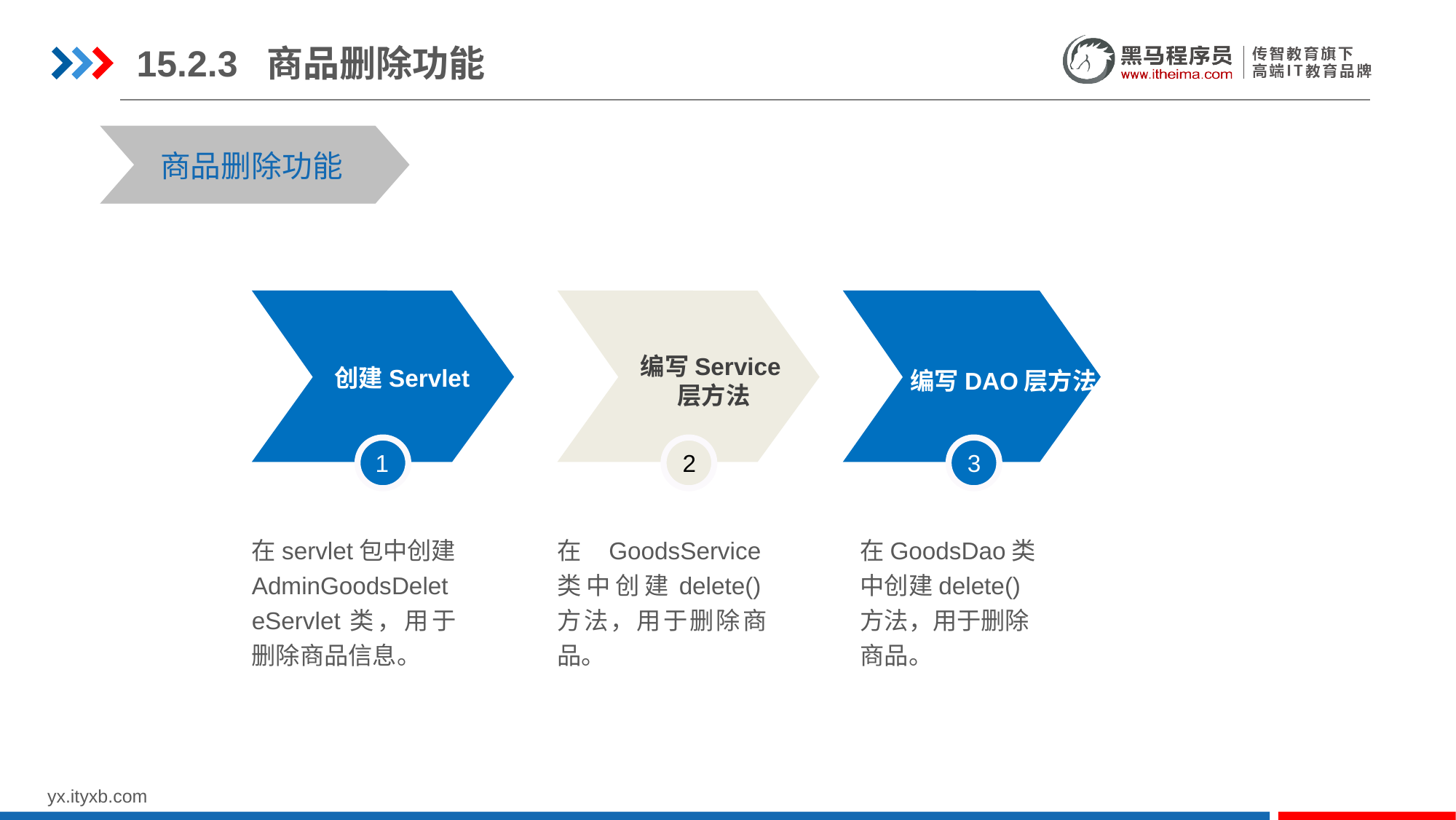

15.2.3  商品删除功能

商品删除功能

创建Servlet

编写Service层方法

编写DAO层方法

1

2

3
在servlet包中创建AdminGoodsDeleteServlet类，用于删除商品信息。
在GoodsService类中创建delete()方法，用于删除商品。
在GoodsDao类中创建delete()方法，用于删除商品。